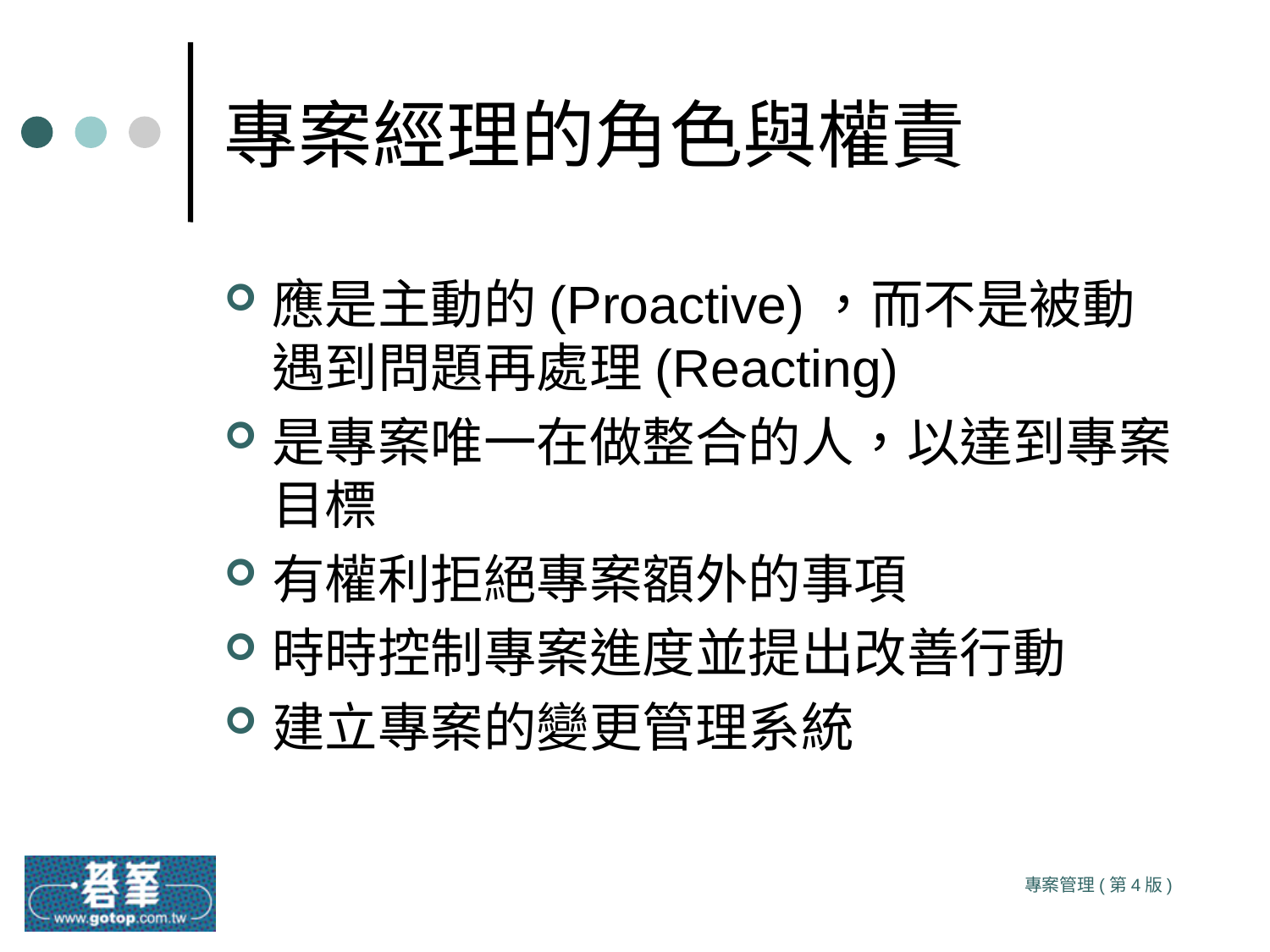

# 專案經理的角色與權責
應是主動的(Proactive)，而不是被動遇到問題再處理(Reacting)
是專案唯一在做整合的人，以達到專案目標
有權利拒絕專案額外的事項
時時控制專案進度並提出改善行動
建立專案的變更管理系統
專案管理(第4版)